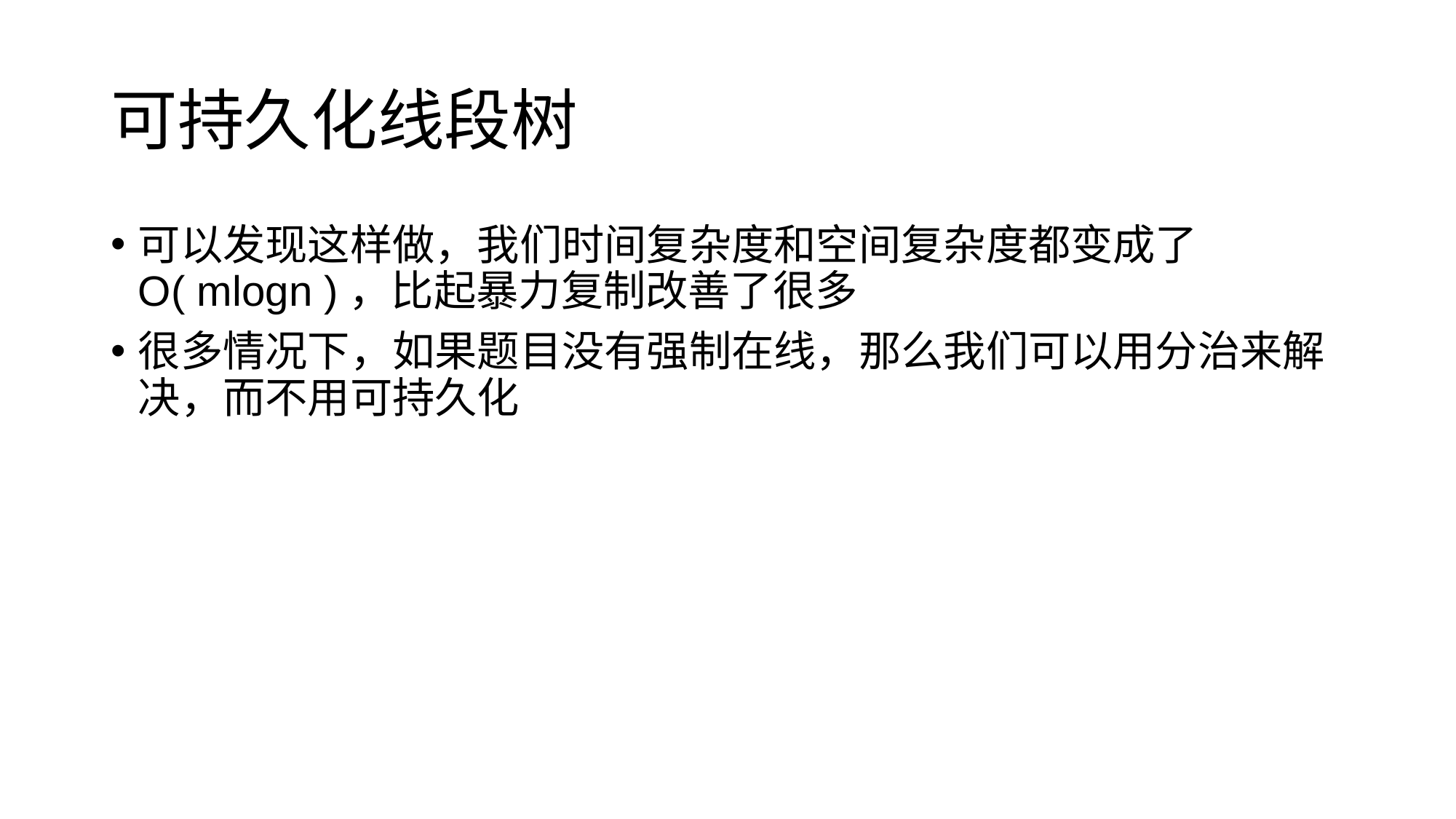

# 可持久化线段树
可以发现这样做，我们时间复杂度和空间复杂度都变成了O( mlogn )，比起暴力复制改善了很多
很多情况下，如果题目没有强制在线，那么我们可以用分治来解决，而不用可持久化